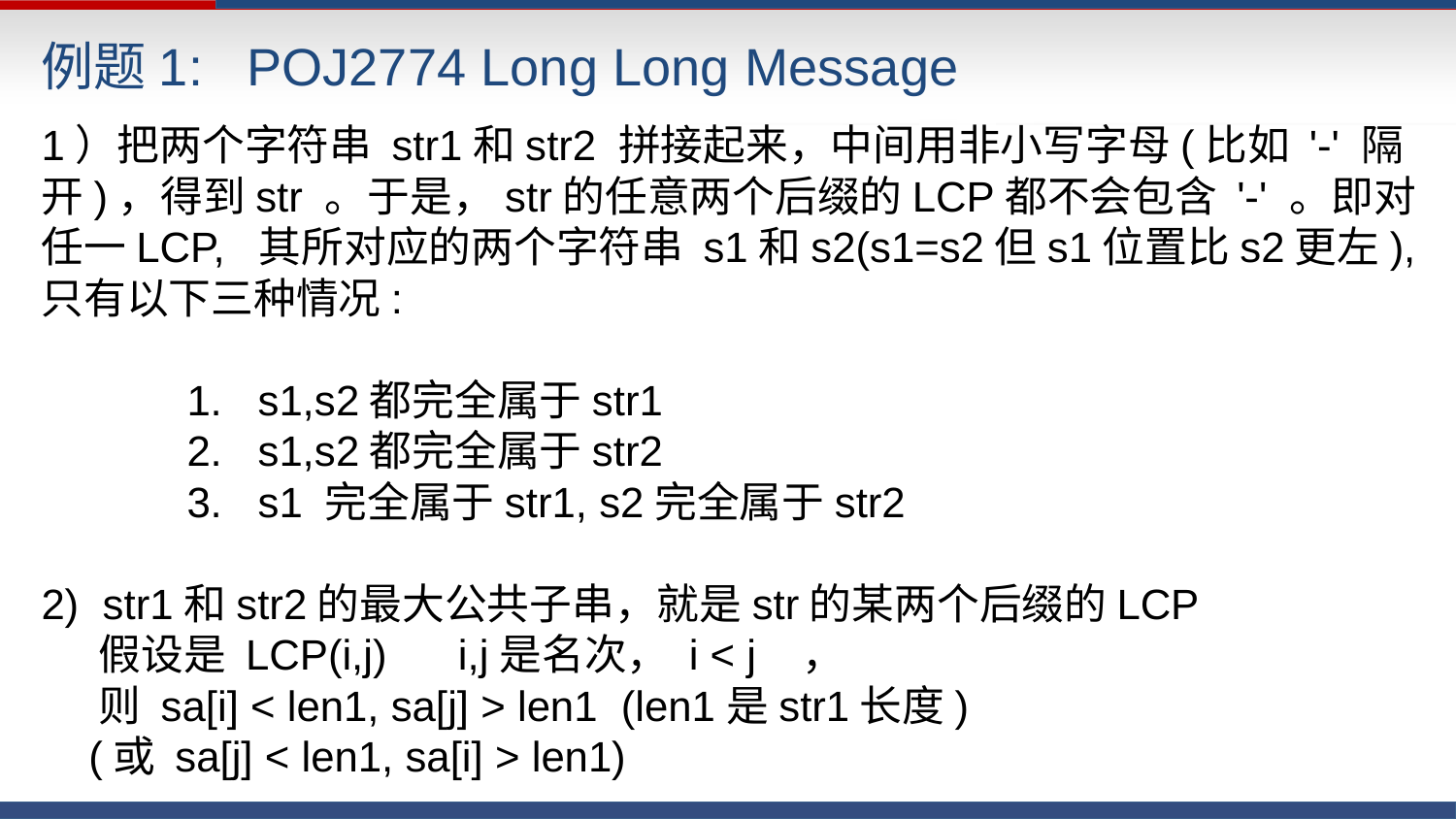

例题1:   POJ2774 Long Long Message
1）把两个字符串 str1和str2 拼接起来，中间用非小写字母(比如 '-' 隔开)，得到str 。于是，str的任意两个后缀的LCP都不会包含 '-' 。即对任一LCP,  其所对应的两个字符串 s1和s2(s1=s2但s1位置比s2更左), 只有以下三种情况:

	1.   s1,s2都完全属于str1
    	2.   s1,s2都完全属于str2
 	3.   s1 完全属于str1, s2完全属于str2

2)  str1和str2的最大公共子串，就是str的某两个后缀的LCP
     假设是 LCP(i,j)      i,j是名次， i < j   ，
     则 sa[i] < len1, sa[j] > len1  (len1是str1长度)
    (或 sa[j] < len1, sa[i] > len1)